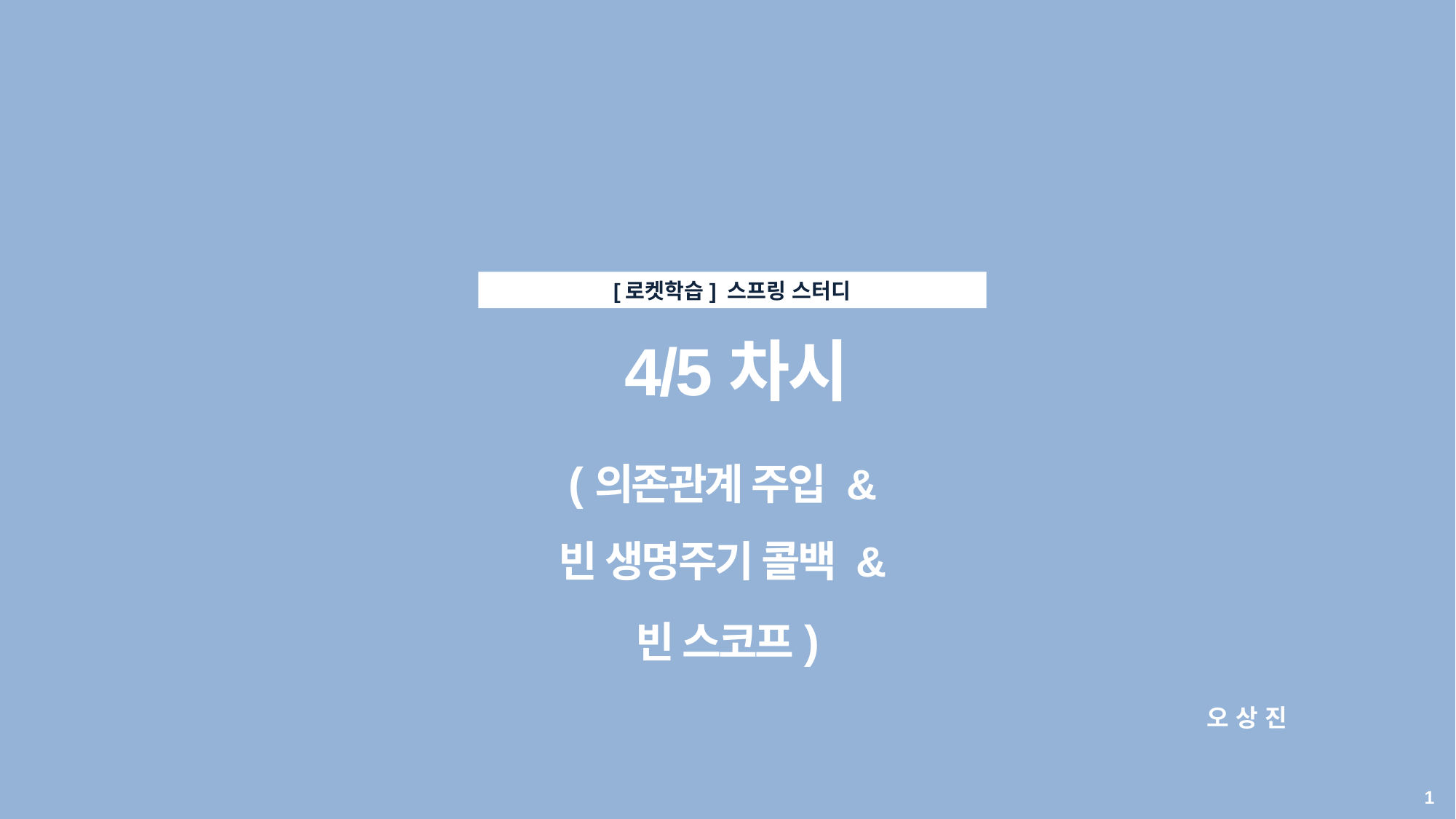

[로켓학습] 스프링 스터디
 4/5차시

(의존관계 주입 &
빈 생명주기 콜백 &
빈 스코프)
오 상 진
1